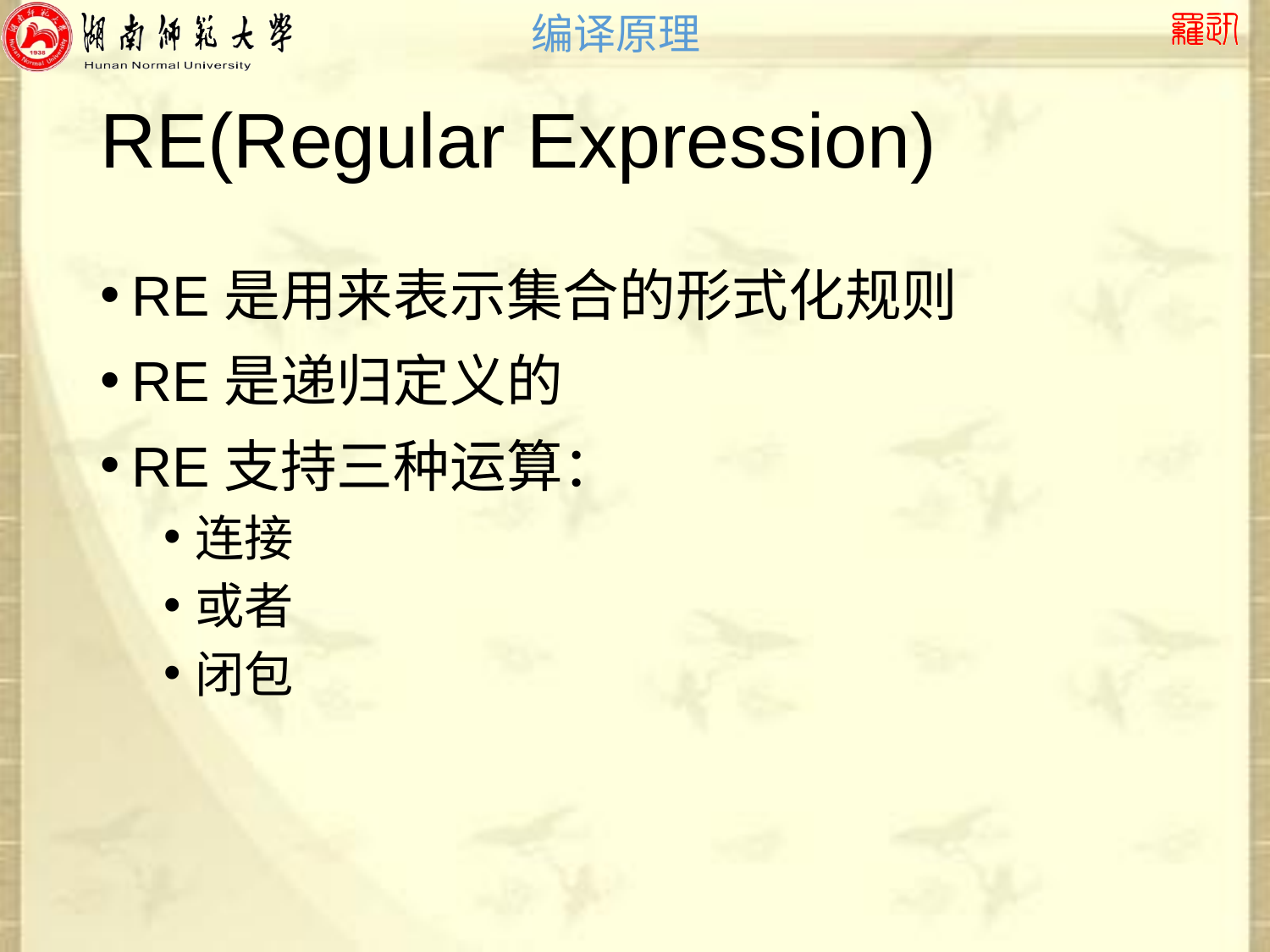

# RE(Regular Expression)
RE是用来表示集合的形式化规则
RE是递归定义的
RE支持三种运算：
连接
或者
闭包